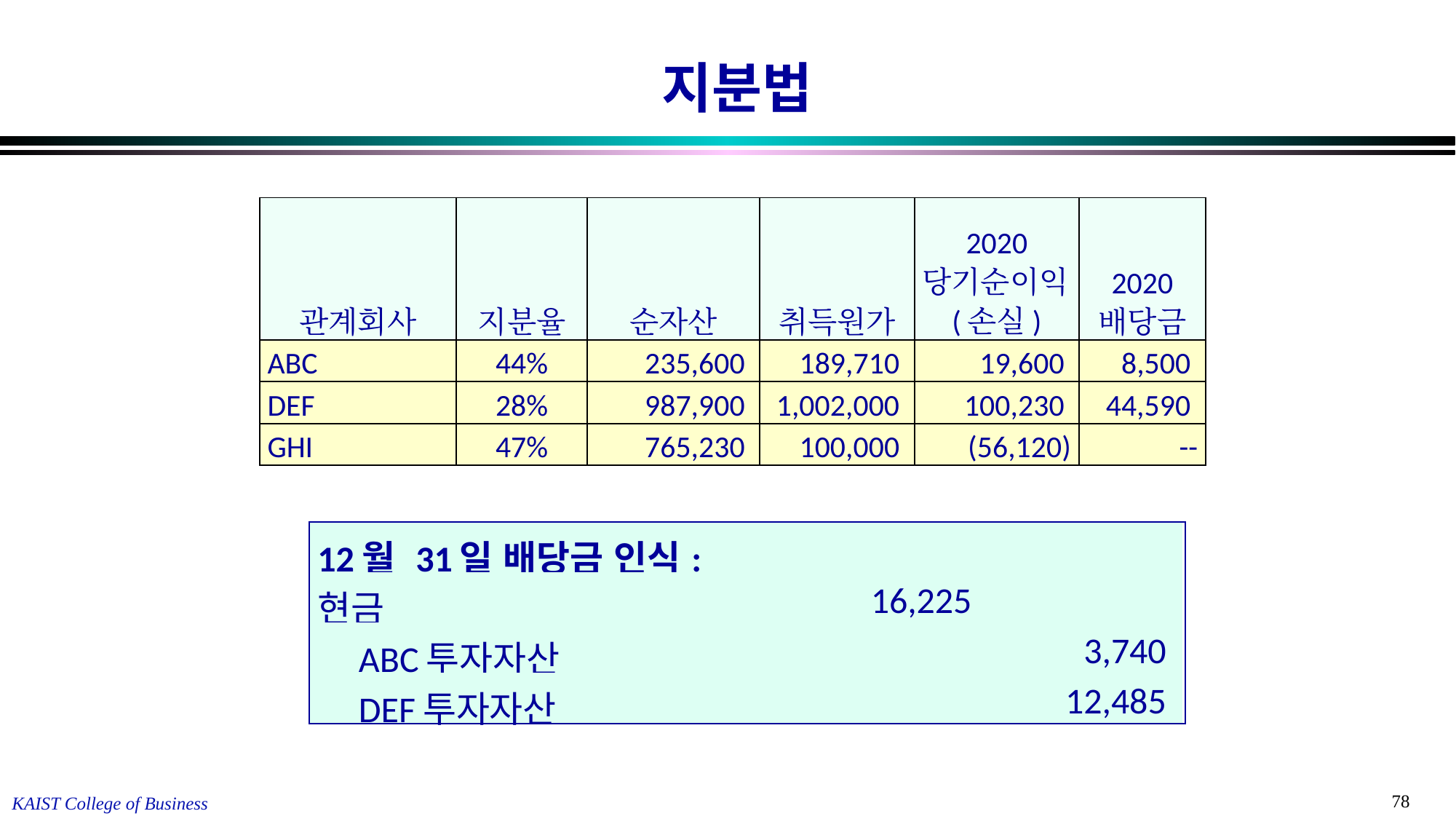

#
지분법
| 관계회사 | 지분율 | 순자산 | 취득원가 | 2020 당기순이익(손실) | 2020 배당금 |
| --- | --- | --- | --- | --- | --- |
| ABC | 44% | 235,600 | 189,710 | 19,600 | 8,500 |
| DEF | 28% | 987,900 | 1,002,000 | 100,230 | 44,590 |
| GHI | 47% | 765,230 | 100,000 | (56,120) | -- |
| 12월 31일 배당금 인식: |  |  |
| --- | --- | --- |
| 현금 | 16,225 |  |
| ABC투자자산 |  | 3,740 |
| DEF투자자산 |  | 12,485 |
|  |
| --- |